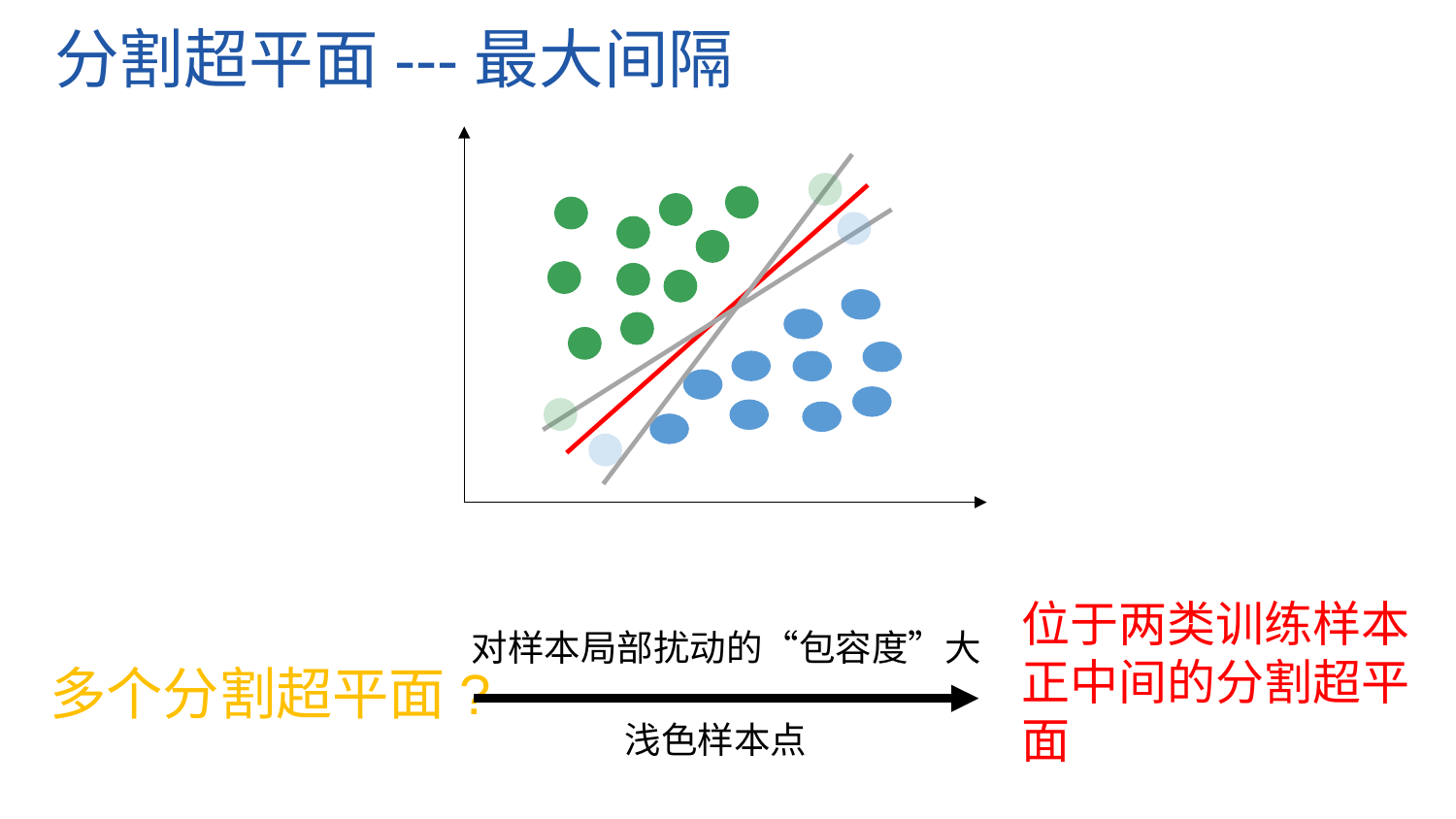

分割超平面---最大间隔

# 多个分割超平面?
位于两类训练样本正中间的分割超平面
对样本局部扰动的“包容度”大
浅色样本点